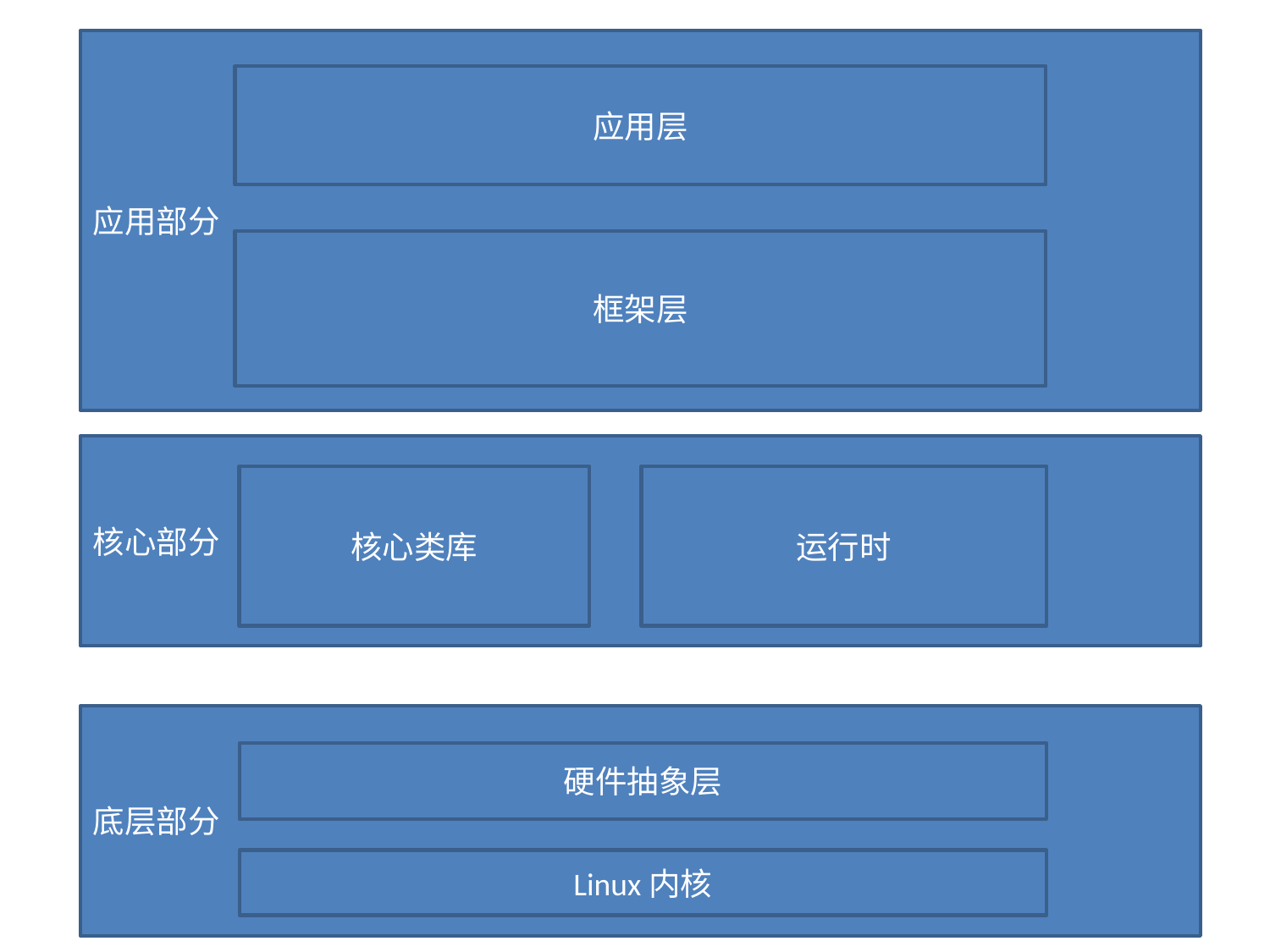

应用部分
应用层
框架层
核心部分
核心类库
运行时
底层部分
硬件抽象层
Linux内核